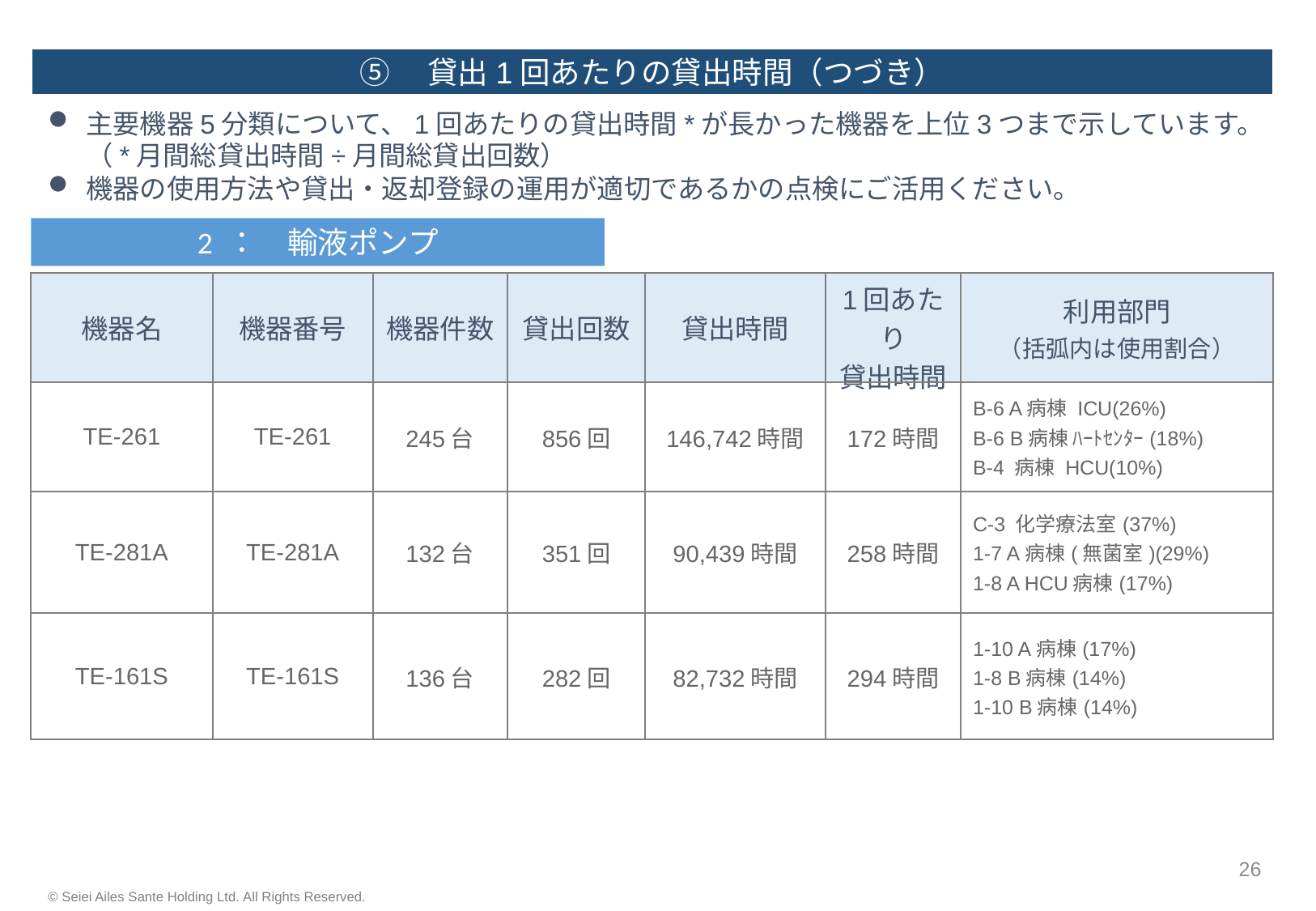

⑤　貸出1回あたりの貸出時間（つづき）
主要機器5分類について、1回あたりの貸出時間*が長かった機器を上位3つまで示しています。
（*月間総貸出時間÷月間総貸出回数）
機器の使用方法や貸出・返却登録の運用が適切であるかの点検にご活用ください。
2 ：　輸液ポンプ
| 機器名 | 機器番号 | 機器件数 | 貸出回数 | 貸出時間 | 1回あたり 貸出時間 | 利用部門 （括弧内は使用割合） |
| --- | --- | --- | --- | --- | --- | --- |
| TE-261 | TE-261 | 245台 | 856回 | 146,742時間 | 172時間 | B-6 A病棟 ICU(26%) B-6 B病棟 ﾊｰﾄｾﾝﾀｰ(18%) B-4 病棟 HCU(10%) |
| TE-281A | TE-281A | 132台 | 351回 | 90,439時間 | 258時間 | C-3 化学療法室(37%) 1-7 A病棟(無菌室)(29%) 1-8 A HCU病棟(17%) |
| TE-161S | TE-161S | 136台 | 282回 | 82,732時間 | 294時間 | 1-10 A病棟(17%) 1-8 B病棟(14%) 1-10 B病棟(14%) |
26
© Seiei Ailes Sante Holding Ltd. All Rights Reserved.